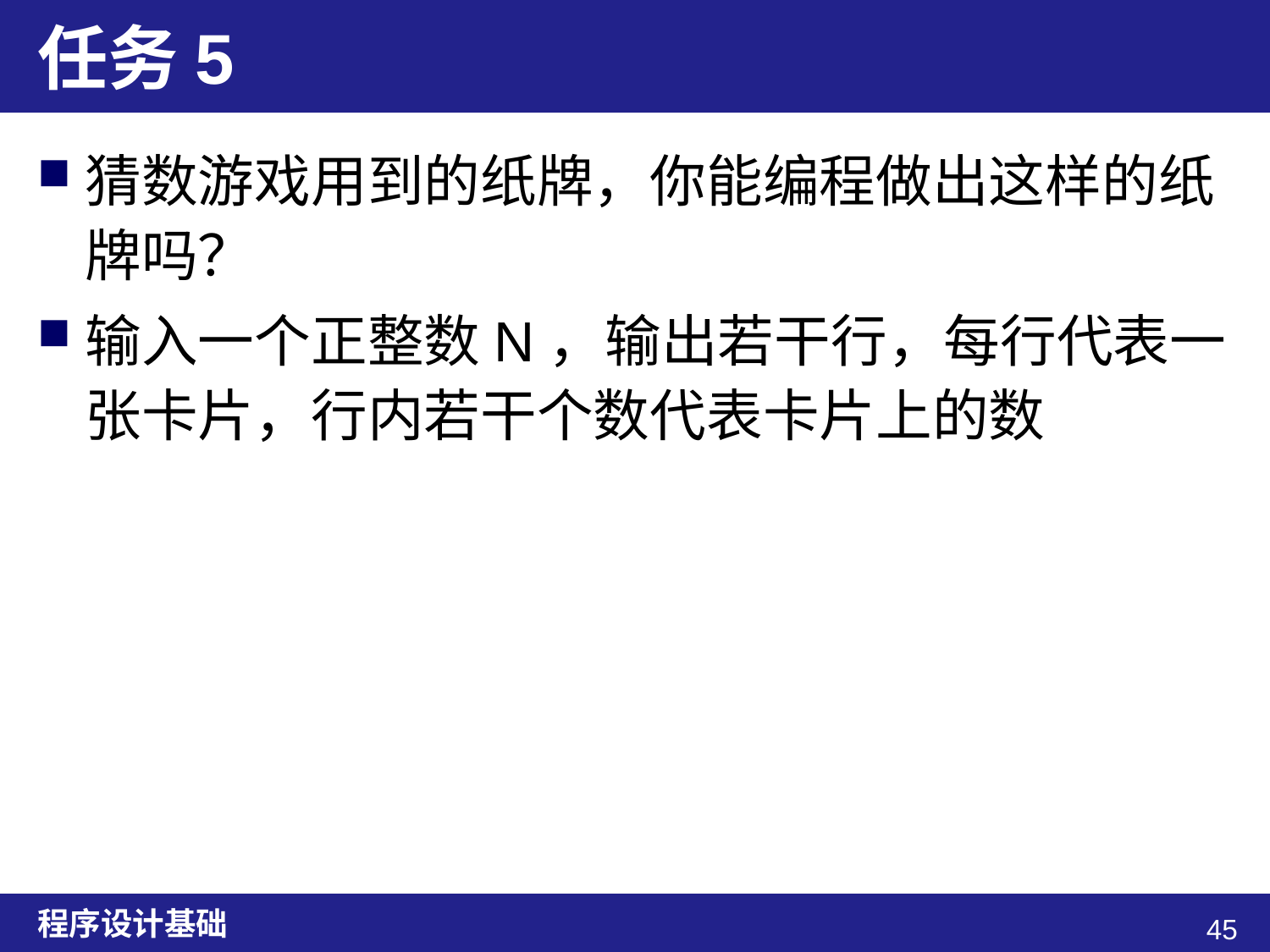

# 任务5
猜数游戏用到的纸牌，你能编程做出这样的纸牌吗？
输入一个正整数N，输出若干行，每行代表一张卡片，行内若干个数代表卡片上的数